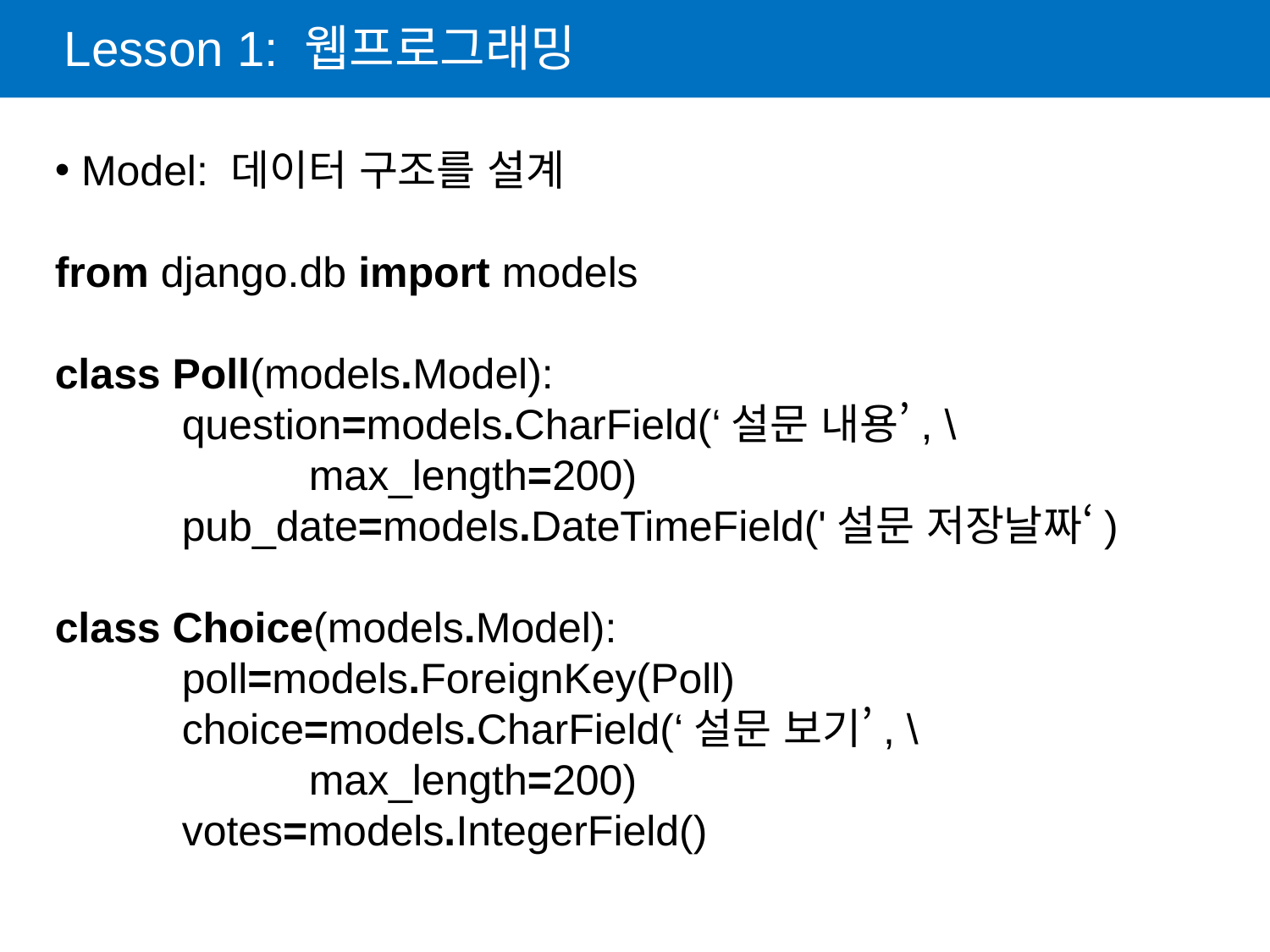

# Lesson 1: 웹프로그래밍
 Model: 데이터 구조를 설계

from django.db import models

class Poll(models.Model):
	question=models.CharField(‘설문 내용’, \ 				max_length=200)
	pub_date=models.DateTimeField('설문 저장날짜‘)

class Choice(models.Model):
	poll=models.ForeignKey(Poll)
	choice=models.CharField(‘설문 보기’, \
		max_length=200)
	votes=models.IntegerField()